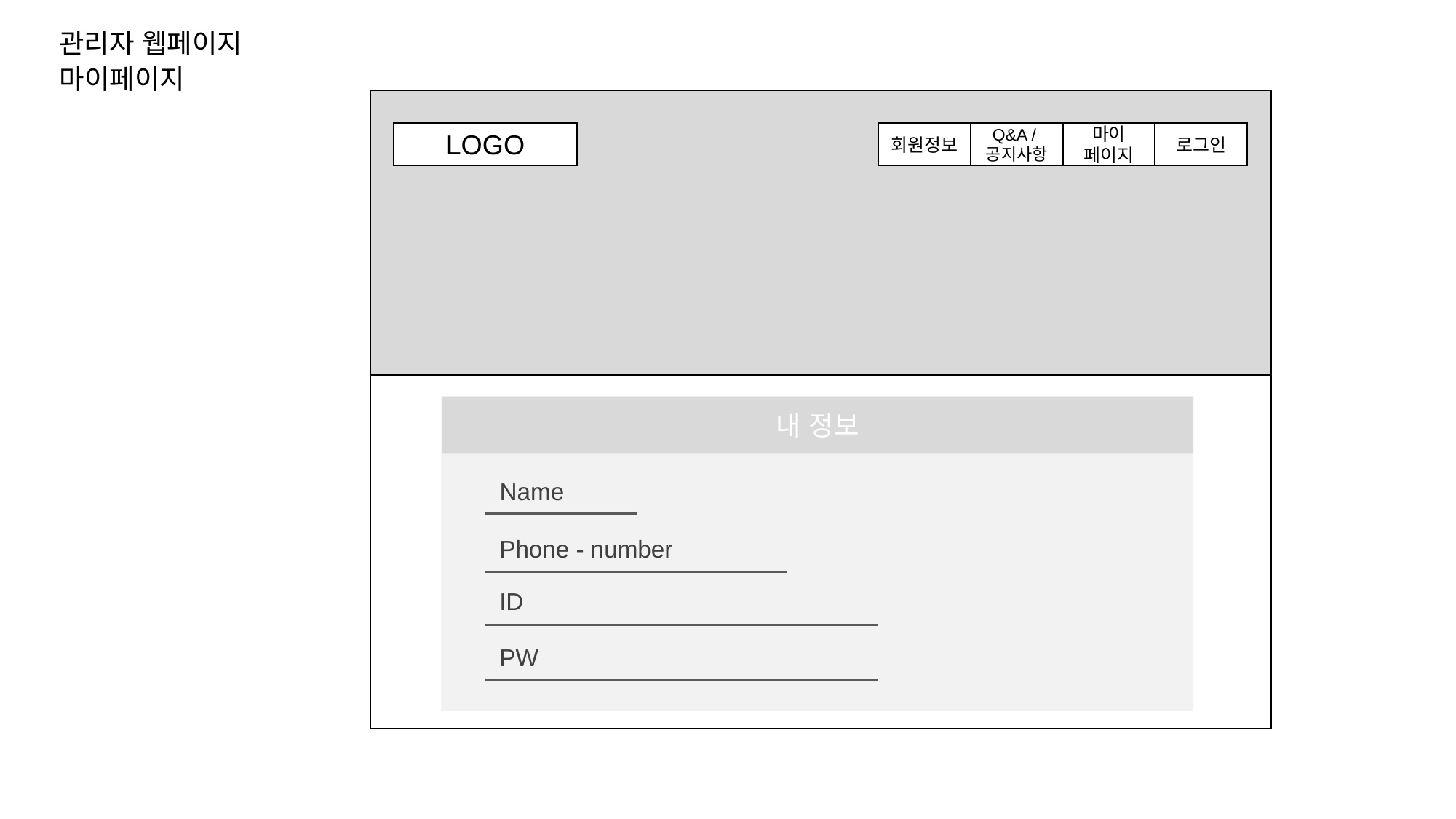

관리자 웹페이지
마이페이지

LOGO
회원정보
Q&A /
공지사항
마이
페이지
로그인

내 정보
Name
Phone - number
ID
PW